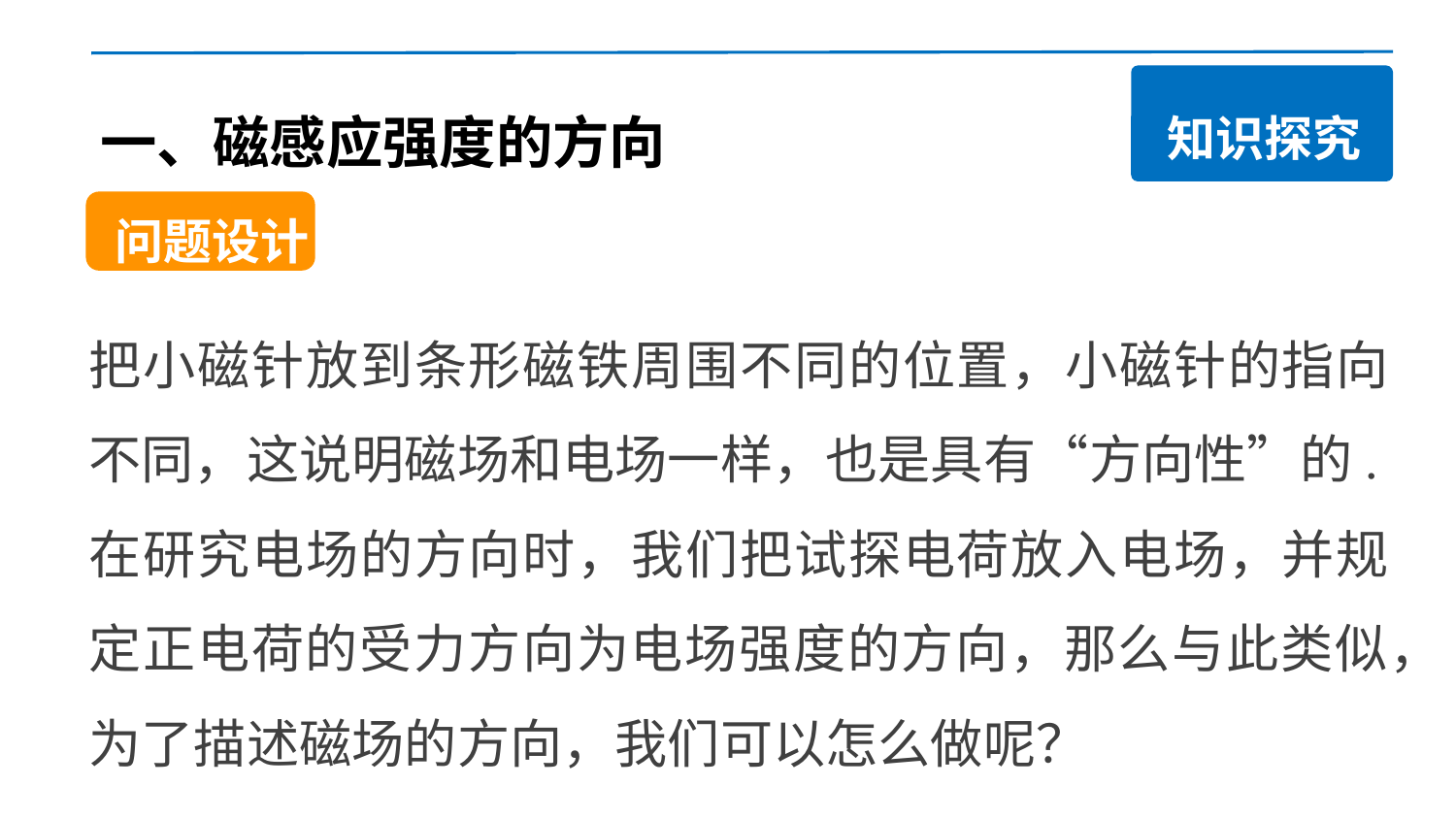

一、磁感应强度的方向

知识探究
 问题设计
把小磁针放到条形磁铁周围不同的位置，小磁针的指向不同，这说明磁场和电场一样，也是具有“方向性”的.
在研究电场的方向时，我们把试探电荷放入电场，并规定正电荷的受力方向为电场强度的方向，那么与此类似，为了描述磁场的方向，我们可以怎么做呢？